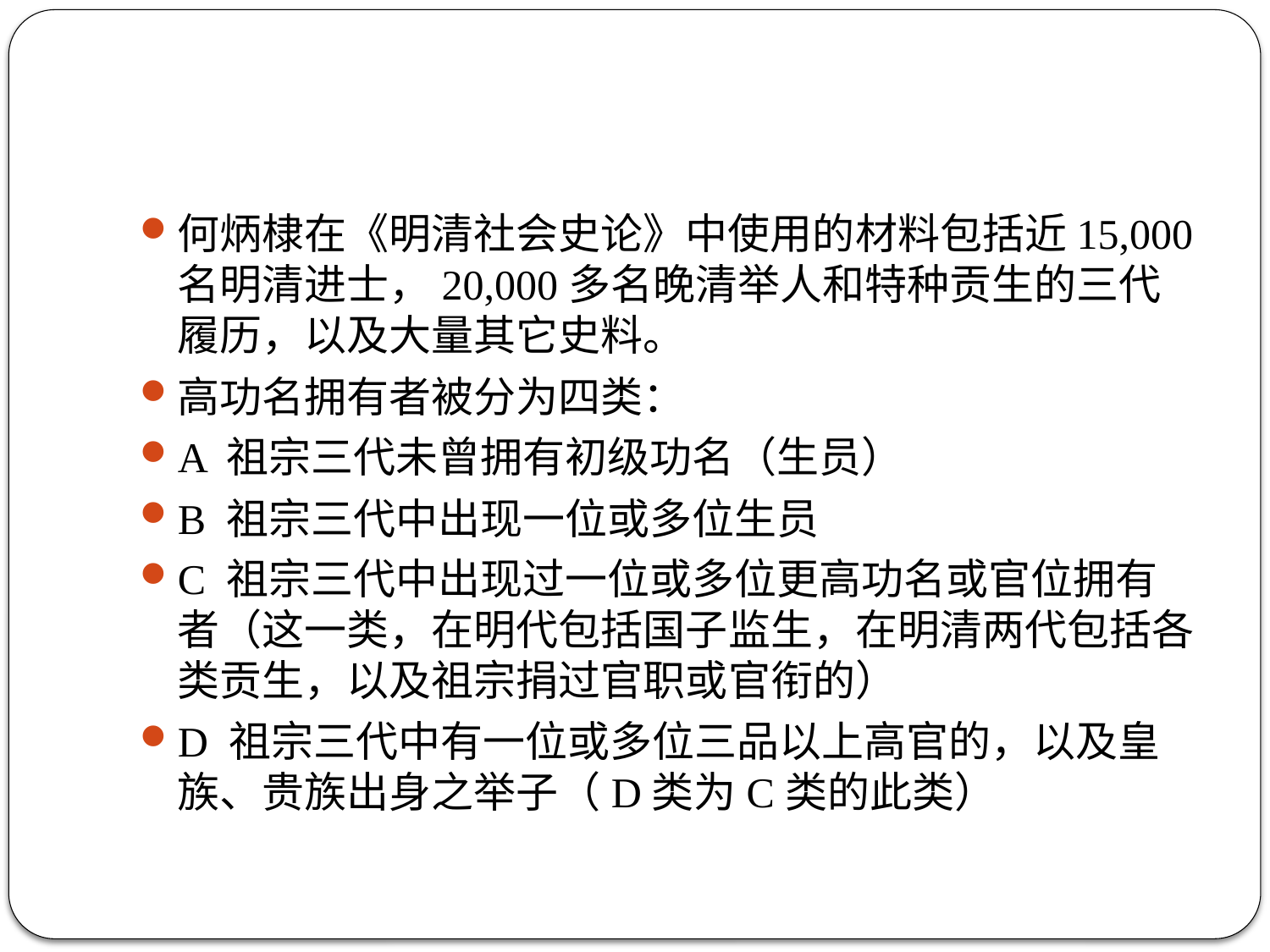

#
何炳棣在《明清社会史论》中使用的材料包括近15,000名明清进士，20,000多名晚清举人和特种贡生的三代履历，以及大量其它史料。
高功名拥有者被分为四类：
A 祖宗三代未曾拥有初级功名（生员）
B 祖宗三代中出现一位或多位生员
C 祖宗三代中出现过一位或多位更高功名或官位拥有者（这一类，在明代包括国子监生，在明清两代包括各类贡生，以及祖宗捐过官职或官衔的）
D 祖宗三代中有一位或多位三品以上高官的，以及皇族、贵族出身之举子（D类为C类的此类）